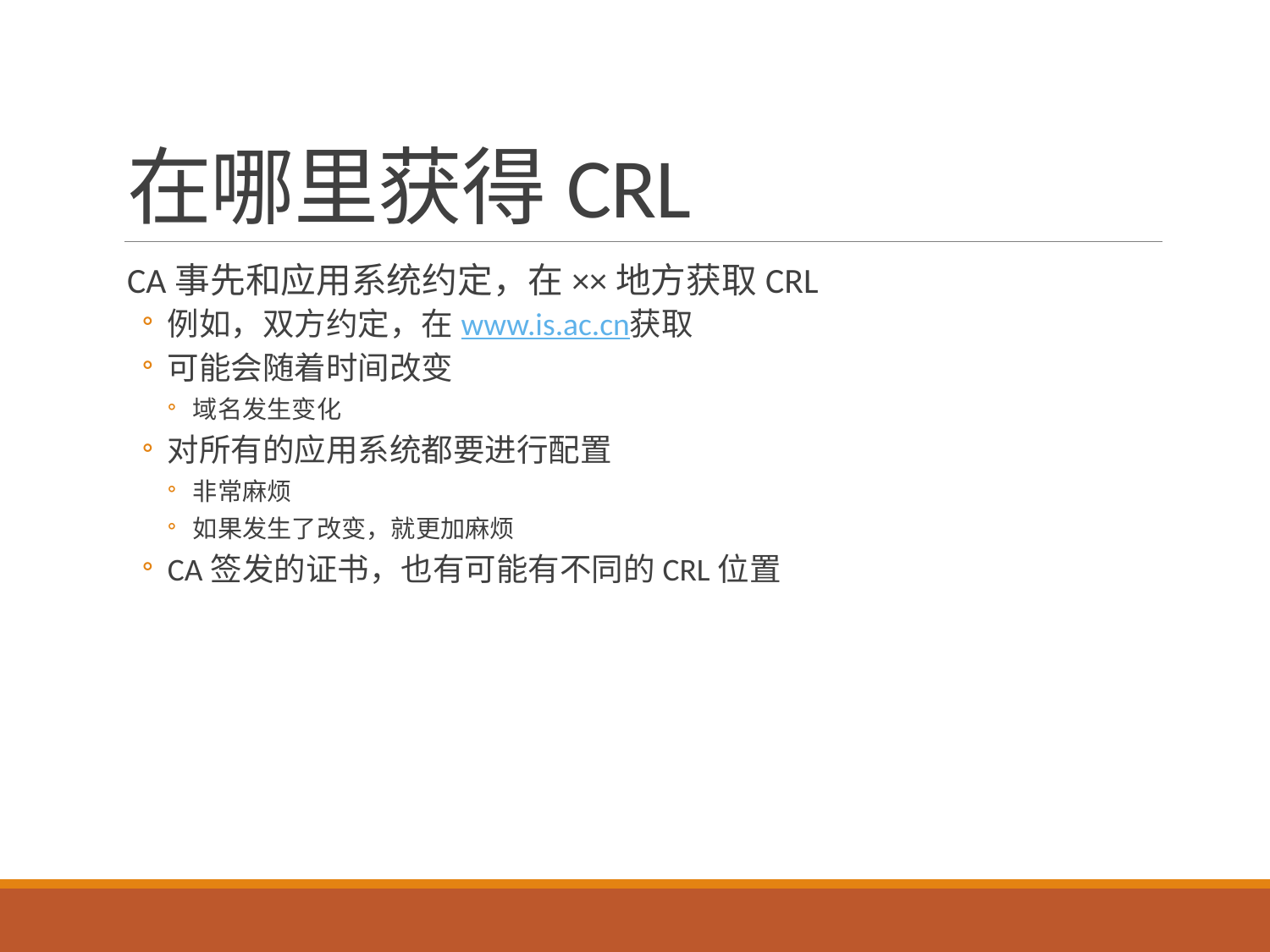

# 在哪里获得CRL
CA事先和应用系统约定，在××地方获取CRL
例如，双方约定，在www.is.ac.cn获取
可能会随着时间改变
域名发生变化
对所有的应用系统都要进行配置
非常麻烦
如果发生了改变，就更加麻烦
CA签发的证书，也有可能有不同的CRL位置
114